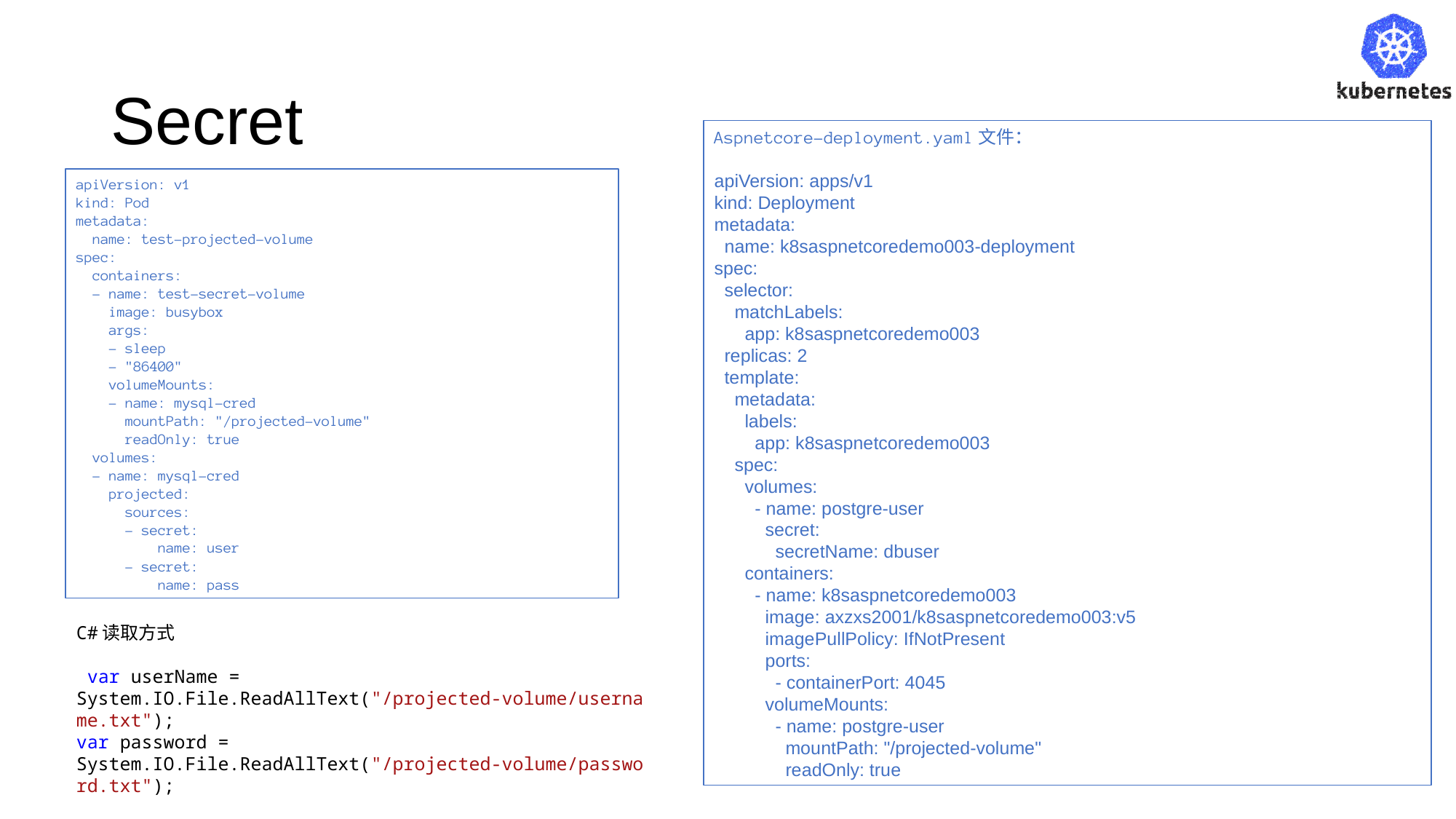

# Secret
Aspnetcore-deployment.yaml文件：

apiVersion: apps/v1
kind: Deployment
metadata:
  name: k8saspnetcoredemo003-deployment
spec:
  selector:
    matchLabels:
      app: k8saspnetcoredemo003
  replicas: 2
  template:
    metadata:
      labels:
        app: k8saspnetcoredemo003
    spec:
      volumes:
        - name: postgre-user
          secret:
            secretName: dbuser
      containers:
        - name: k8saspnetcoredemo003
          image: axzxs2001/k8saspnetcoredemo003:v5
          imagePullPolicy: IfNotPresent
          ports:
            - containerPort: 4045
          volumeMounts:
            - name: postgre-user
              mountPath: "/projected-volume"
              readOnly: true
apiVersion: v1
kind: Pod
metadata:
  name: test-projected-volume
spec:
  containers:
  - name: test-secret-volume
    image: busybox
    args:
    - sleep
    - "86400"
    volumeMounts:
    - name: mysql-cred
      mountPath: "/projected-volume"
      readOnly: true
  volumes:
  - name: mysql-cred
    projected:
      sources:
      - secret:
          name: user
      - secret:
          name: pass
C#读取方式

 var userName = System.IO.File.ReadAllText("/projected-volume/username.txt");
var password = System.IO.File.ReadAllText("/projected-volume/password.txt");